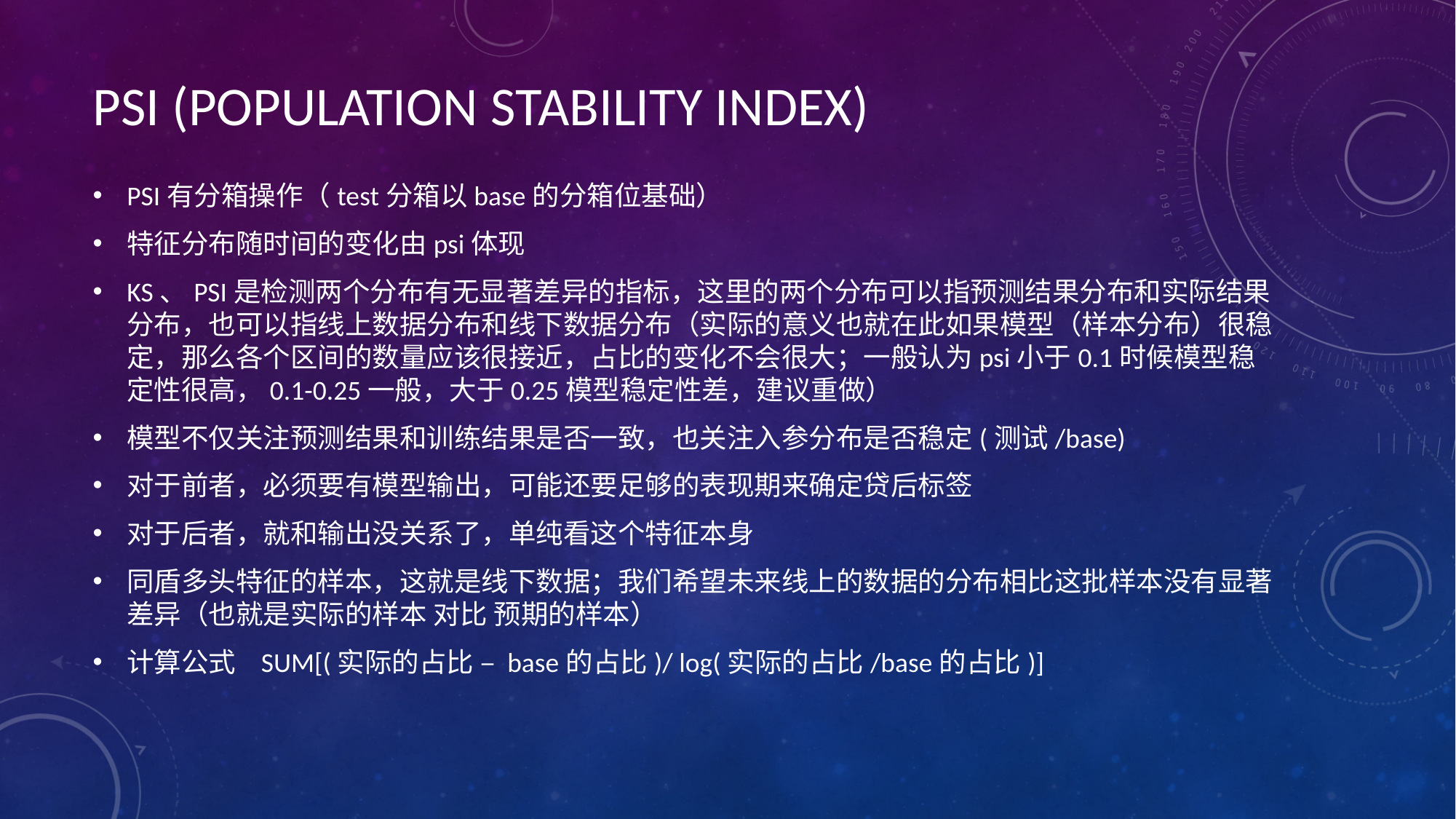

# PSI (Population Stability Index)
PSI有分箱操作（test分箱以base的分箱位基础）
特征分布随时间的变化由psi体现
KS、PSI是检测两个分布有无显著差异的指标，这里的两个分布可以指预测结果分布和实际结果分布，也可以指线上数据分布和线下数据分布（实际的意义也就在此如果模型（样本分布）很稳定，那么各个区间的数量应该很接近，占比的变化不会很大；一般认为psi小于0.1时候模型稳定性很高，0.1-0.25一般，大于0.25模型稳定性差，建议重做）
模型不仅关注预测结果和训练结果是否一致，也关注入参分布是否稳定(测试/base)
对于前者，必须要有模型输出，可能还要足够的表现期来确定贷后标签
对于后者，就和输出没关系了，单纯看这个特征本身
同盾多头特征的样本，这就是线下数据；我们希望未来线上的数据的分布相比这批样本没有显著差异（也就是实际的样本 对比 预期的样本）
计算公式   SUM[(实际的占比 – base的占比)/ log(实际的占比/base的占比)]